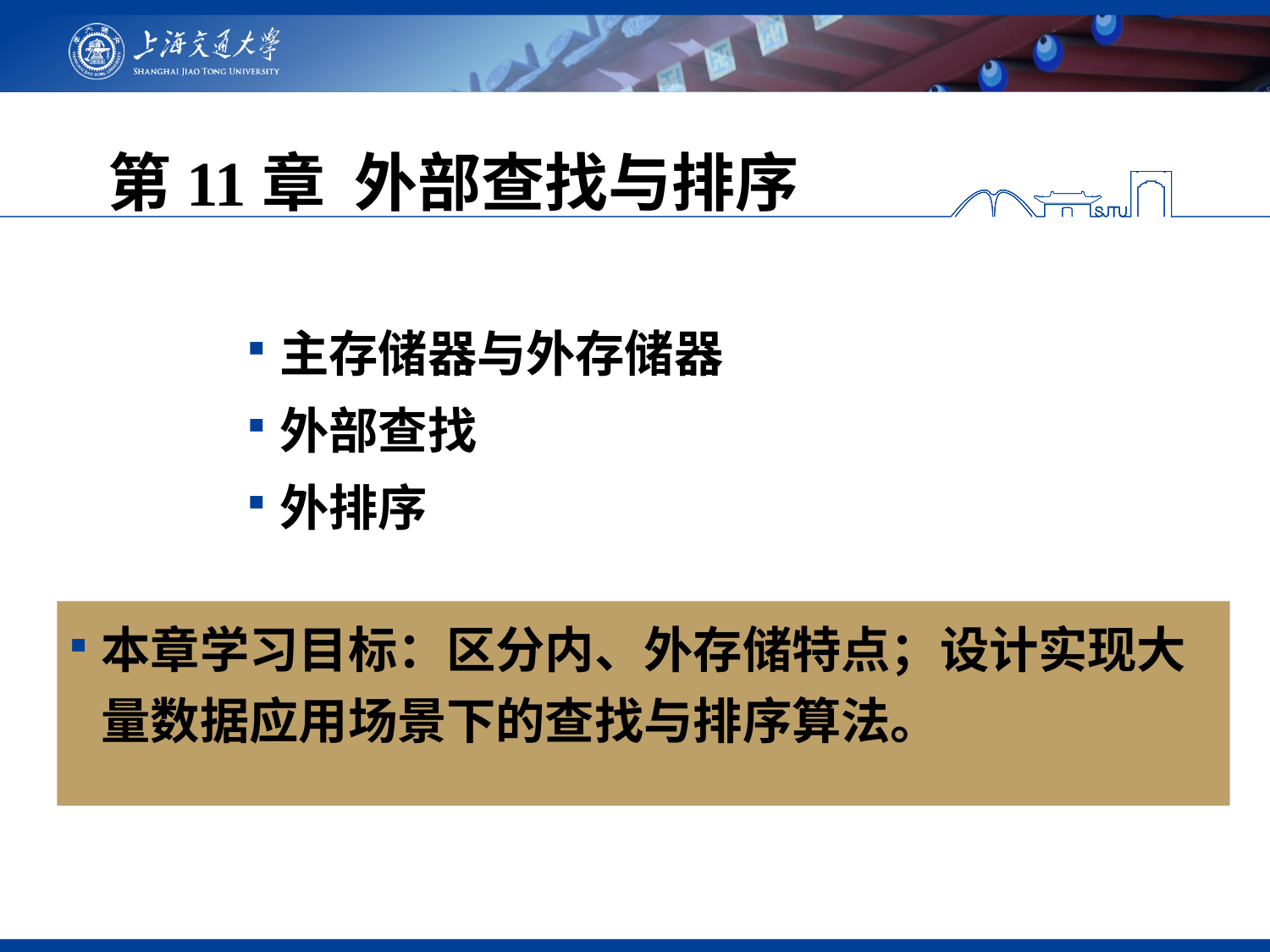

# 第11章  外部查找与排序
主存储器与外存储器
外部查找
外排序
本章学习目标：区分内、外存储特点；设计实现大量数据应用场景下的查找与排序算法。